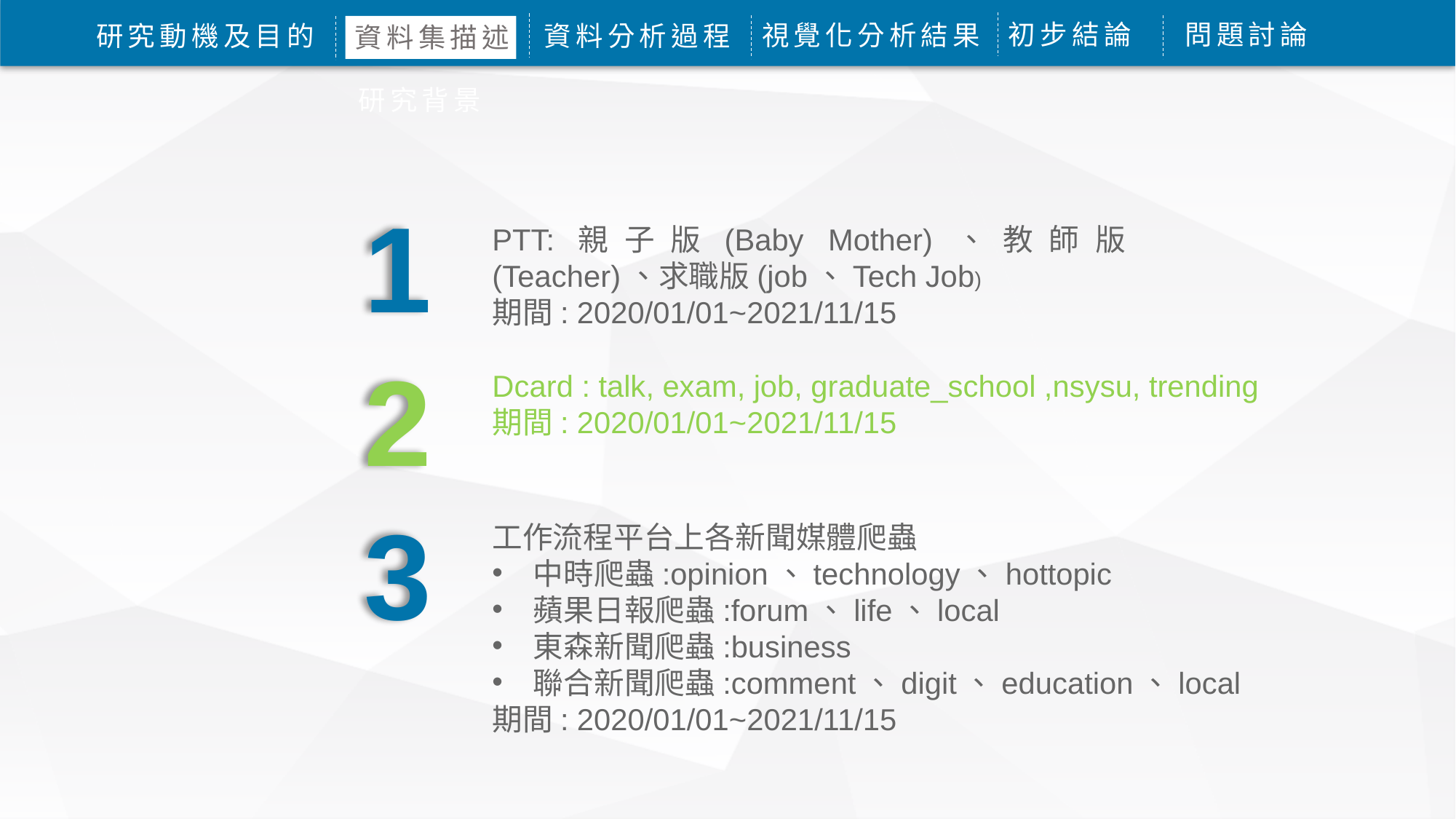

問題討論
初步結論
視覺化分析結果
研究動機及目的
資料分析過程
資料集描述

研究方法
研究结果
问题讨论
论文总结

研究背景
1
PTT:親子版(Baby Mother)、教師版(Teacher)、求職版(job、Tech Job)
期間: 2020/01/01~2021/11/15
2
Dcard : talk, exam, job, graduate_school ,nsysu, trending
期間: 2020/01/01~2021/11/15
3
工作流程平台上各新聞媒體爬蟲
中時爬蟲:opinion、technology、hottopic
蘋果日報爬蟲:forum、life、local
東森新聞爬蟲:business
聯合新聞爬蟲:comment、digit、education、local
期間: 2020/01/01~2021/11/15